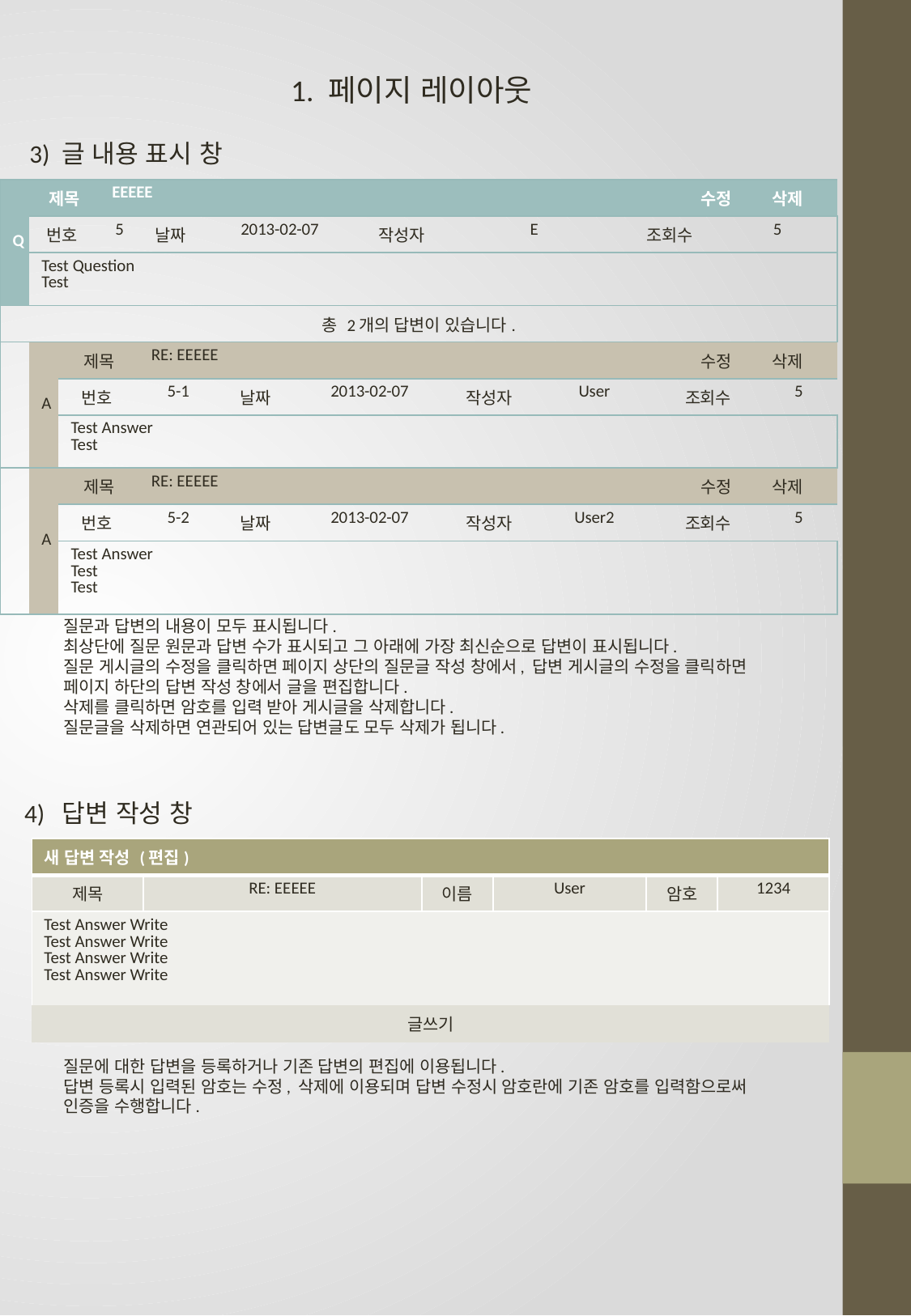

1. 페이지 레이아웃
3) 글 내용 표시 창
| Q | 제목 |  | EEEEE |  |  |  |  |  |  |  |  |  | 수정 |  | 삭제 |
| --- | --- | --- | --- | --- | --- | --- | --- | --- | --- | --- | --- | --- | --- | --- | --- |
|  | 번호 |  | 5 | 날짜 | 2013-02-07 |  |  | 작성자 | E |  | 조회수 |  |  | 5 |  |
|  | Test Question Test |  |  |  |  |  |  |  |  |  |  |  |  |  |  |
| 총 2개의 답변이 있습니다. |  |  |  |  |  |  |  |  |  |  |  |  |  |  |  |
|  | A | 제목 |  | RE: EEEEE |  |  |  |  |  |  |  |  | 수정 |  | 삭제 |
|  |  | 번호 |  | 5-1 |  | 날짜 | 2013-02-07 |  | 작성자 | User |  | 조회수 |  |  | 5 |
|  |  | Test Answer Test |  |  |  |  |  |  |  |  |  |  |  |  |  |
|  | A | 제목 |  | RE: EEEEE |  |  |  |  |  |  |  |  | 수정 |  | 삭제 |
|  |  | 번호 |  | 5-2 |  | 날짜 | 2013-02-07 |  | 작성자 | User2 |  | 조회수 |  |  | 5 |
|  |  | Test Answer Test Test |  |  |  |  |  |  |  |  |  |  |  |  |  |
질문과 답변의 내용이 모두 표시됩니다.
최상단에 질문 원문과 답변 수가 표시되고 그 아래에 가장 최신순으로 답변이 표시됩니다.
질문 게시글의 수정을 클릭하면 페이지 상단의 질문글 작성 창에서, 답변 게시글의 수정을 클릭하면
페이지 하단의 답변 작성 창에서 글을 편집합니다.
삭제를 클릭하면 암호를 입력 받아 게시글을 삭제합니다.
질문글을 삭제하면 연관되어 있는 답변글도 모두 삭제가 됩니다.
4)  답변 작성 창
| 새 답변 작성 (편집) |  |  |  |  |  |
| --- | --- | --- | --- | --- | --- |
| 제목 | RE: EEEEE | 이름 | User | 암호 | 1234 |
| Test Answer Write Test Answer Write Test Answer Write Test Answer Write |  |  |  |  |  |
| 글쓰기 |  |  |  |  |  |
질문에 대한 답변을 등록하거나 기존 답변의 편집에 이용됩니다.
답변 등록시 입력된 암호는 수정, 삭제에 이용되며 답변 수정시 암호란에 기존 암호를 입력함으로써
인증을 수행합니다.